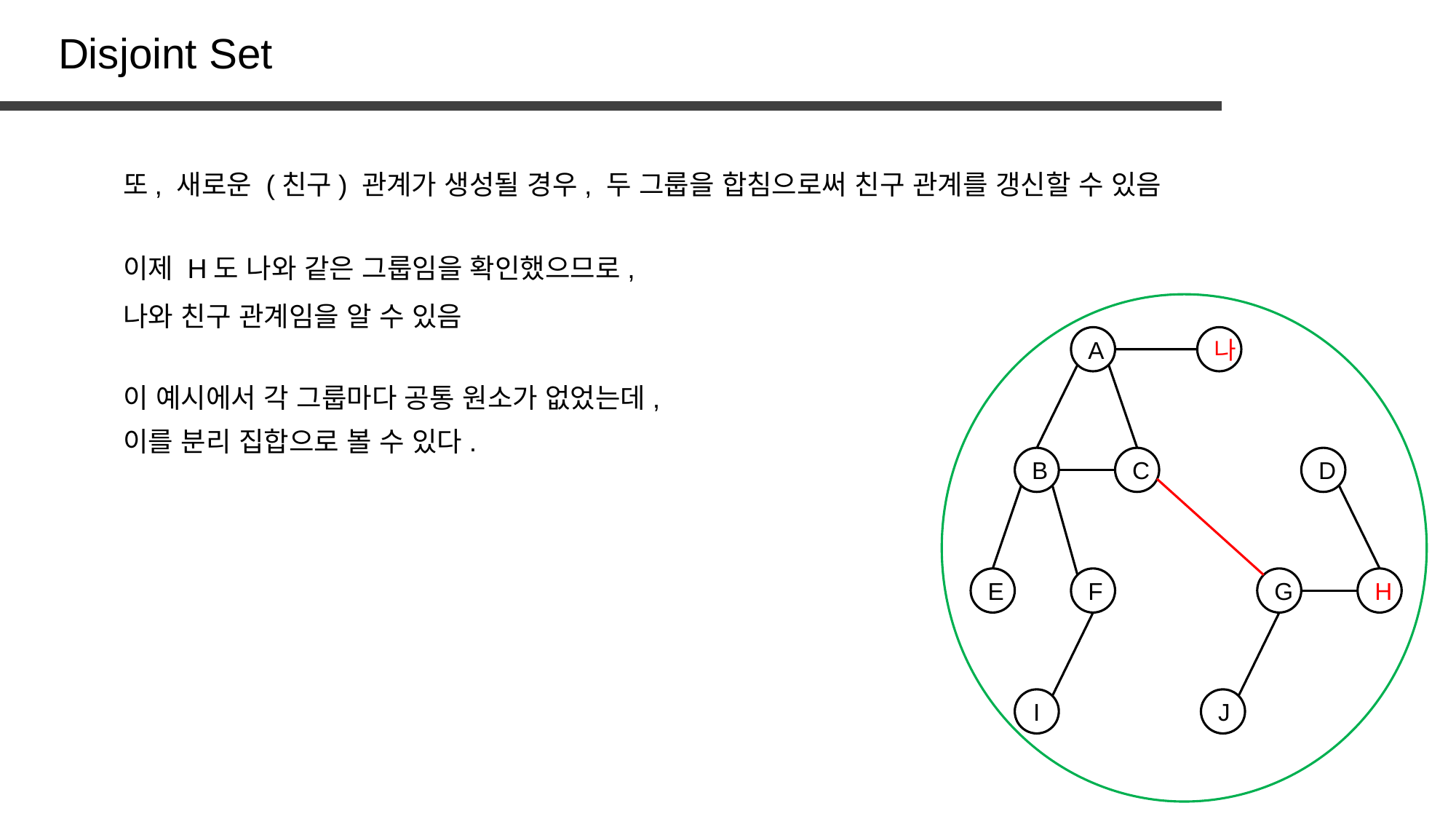

Disjoint Set
또, 새로운 (친구) 관계가 생성될 경우, 두 그룹을 합침으로써 친구 관계를 갱신할 수 있음
이제 H도 나와 같은 그룹임을 확인했으므로,

나와 친구 관계임을 알 수 있음
A
나
이 예시에서 각 그룹마다 공통 원소가 없었는데,
이를 분리 집합으로 볼 수 있다.
B
C
D
E
F
G
H
I
J